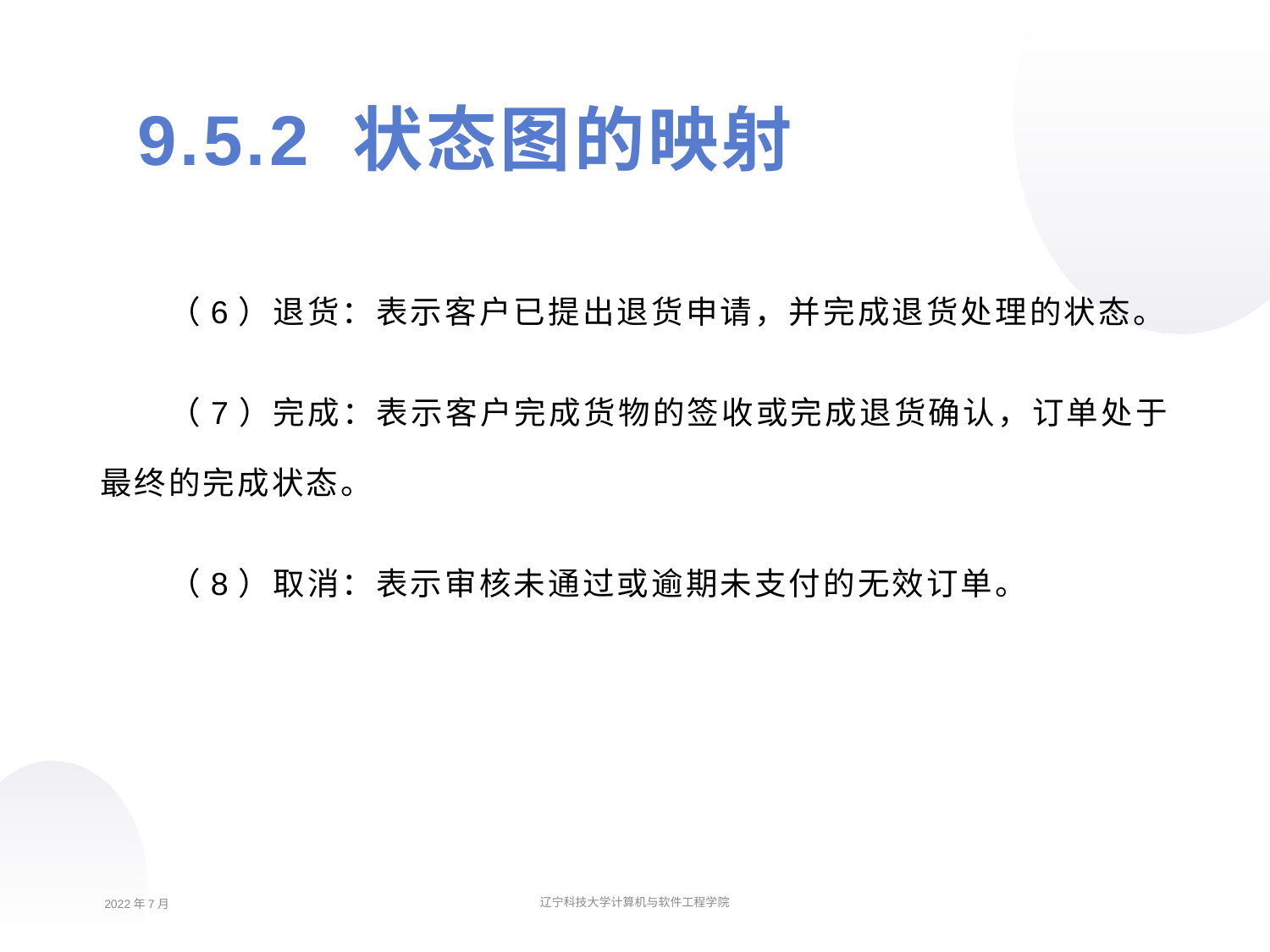

9.5.2 状态图的映射
（6）退货：表示客户已提出退货申请，并完成退货处理的状态。
（7）完成：表示客户完成货物的签收或完成退货确认，订单处于最终的完成状态。
（8）取消：表示审核未通过或逾期未支付的无效订单。

2022年7月
辽宁科技大学计算机与软件工程学院
99